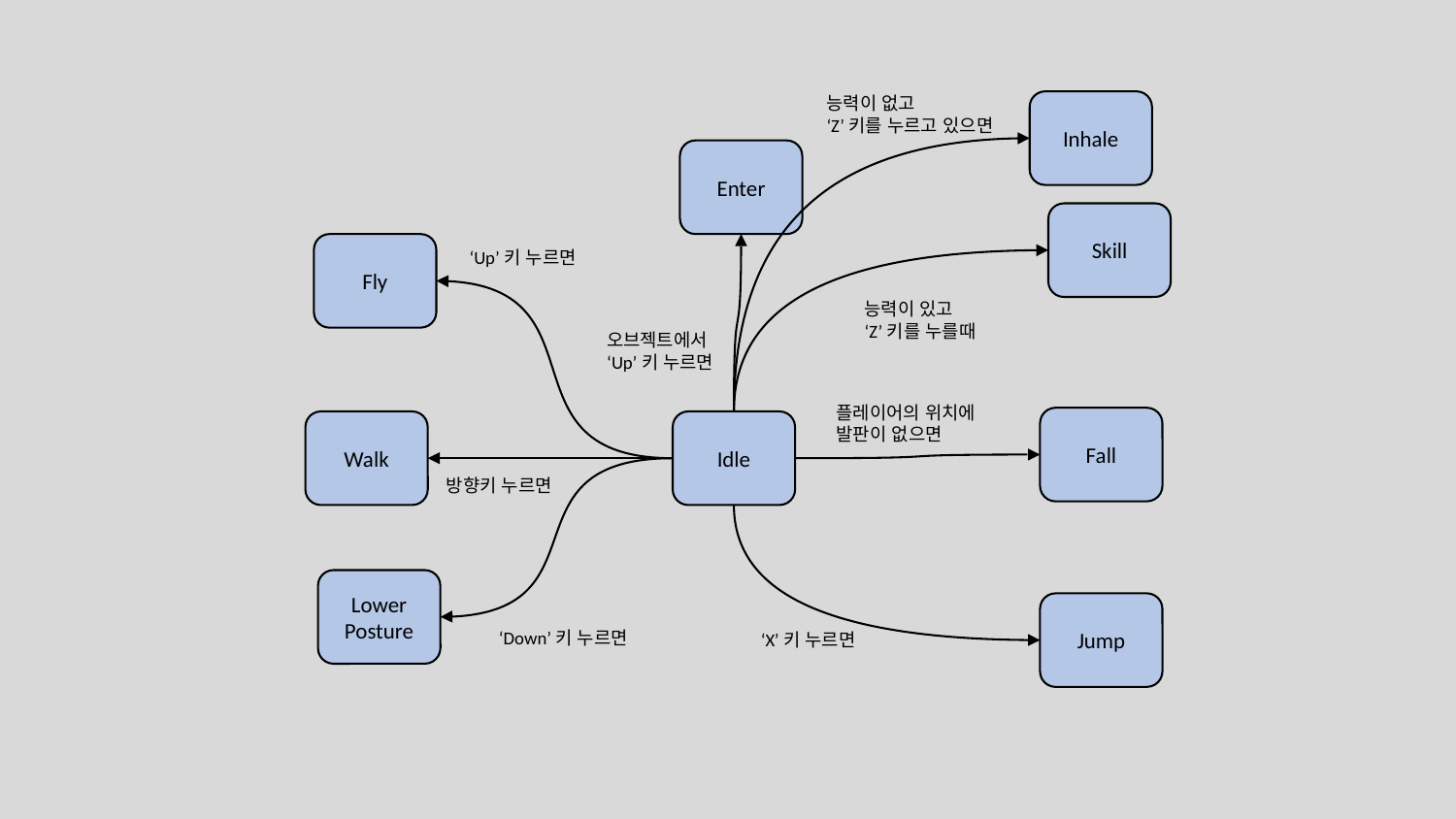

능력이 없고
‘Z’키를 누르고 있으면
Inhale
Enter
Skill
Fly
‘Up’키 누르면
능력이 있고
‘Z’키를 누를때
오브젝트에서
‘Up’키 누르면
플레이어의 위치에 발판이 없으면
Fall
Walk
Idle
방향키 누르면
Lower
Posture
Jump
‘Down’키 누르면
‘X’키 누르면